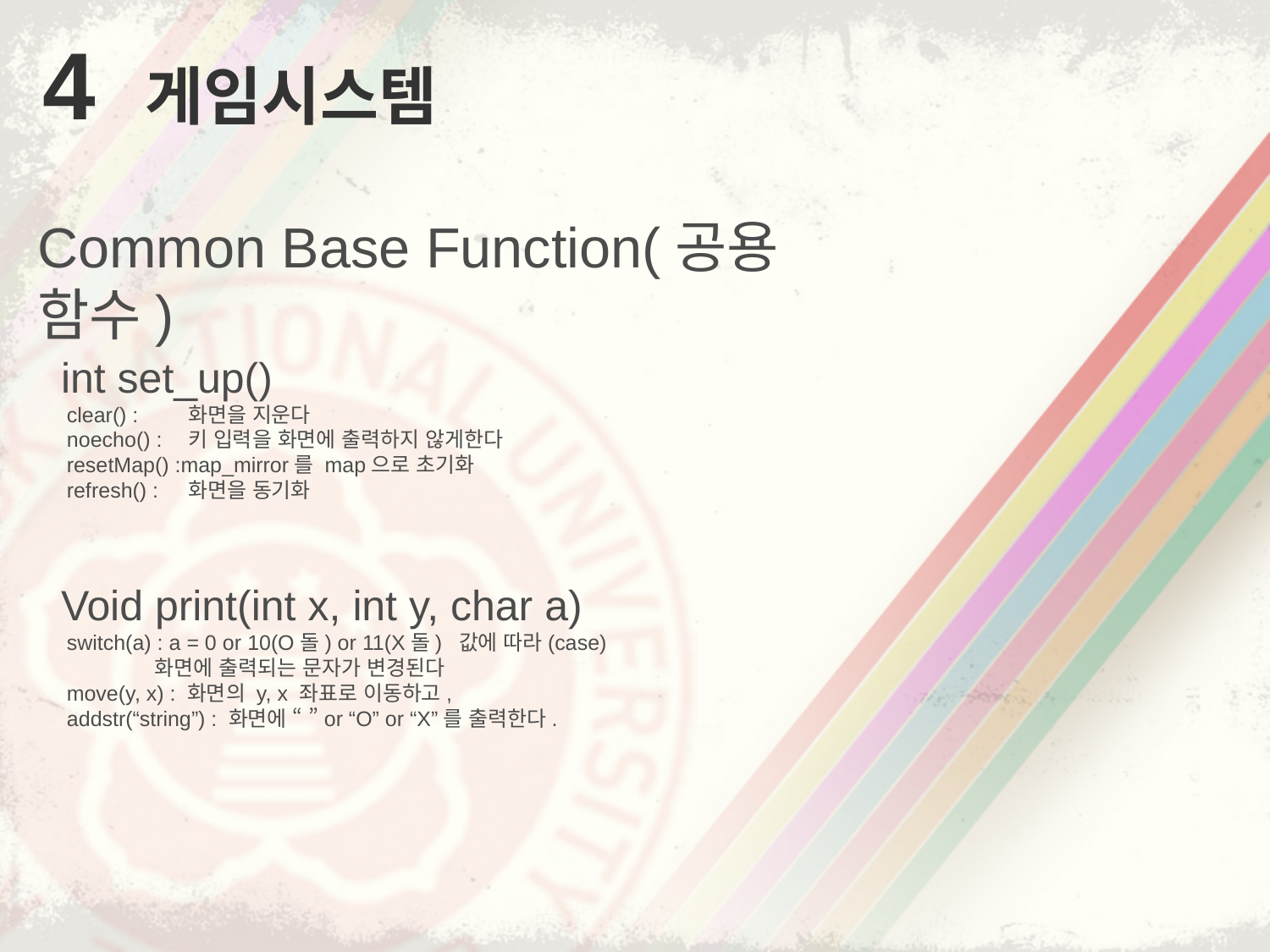

4  게임시스템

Common Base Function(공용 함수)

int set_up()
 clear() :	화면을 지운다
 noecho() :	키 입력을 화면에 출력하지 않게한다
 resetMap() :map_mirror를 map으로 초기화
 refresh() :	화면을 동기화

Void print(int x, int y, char a)
 switch(a) : a = 0 or 10(O돌) or 11(X돌)  값에 따라(case)
               화면에 출력되는 문자가 변경된다
 move(y, x) : 화면의 y, x 좌표로 이동하고,
 addstr(“string”) : 화면에 “ ”or “O” or “X”를 출력한다.